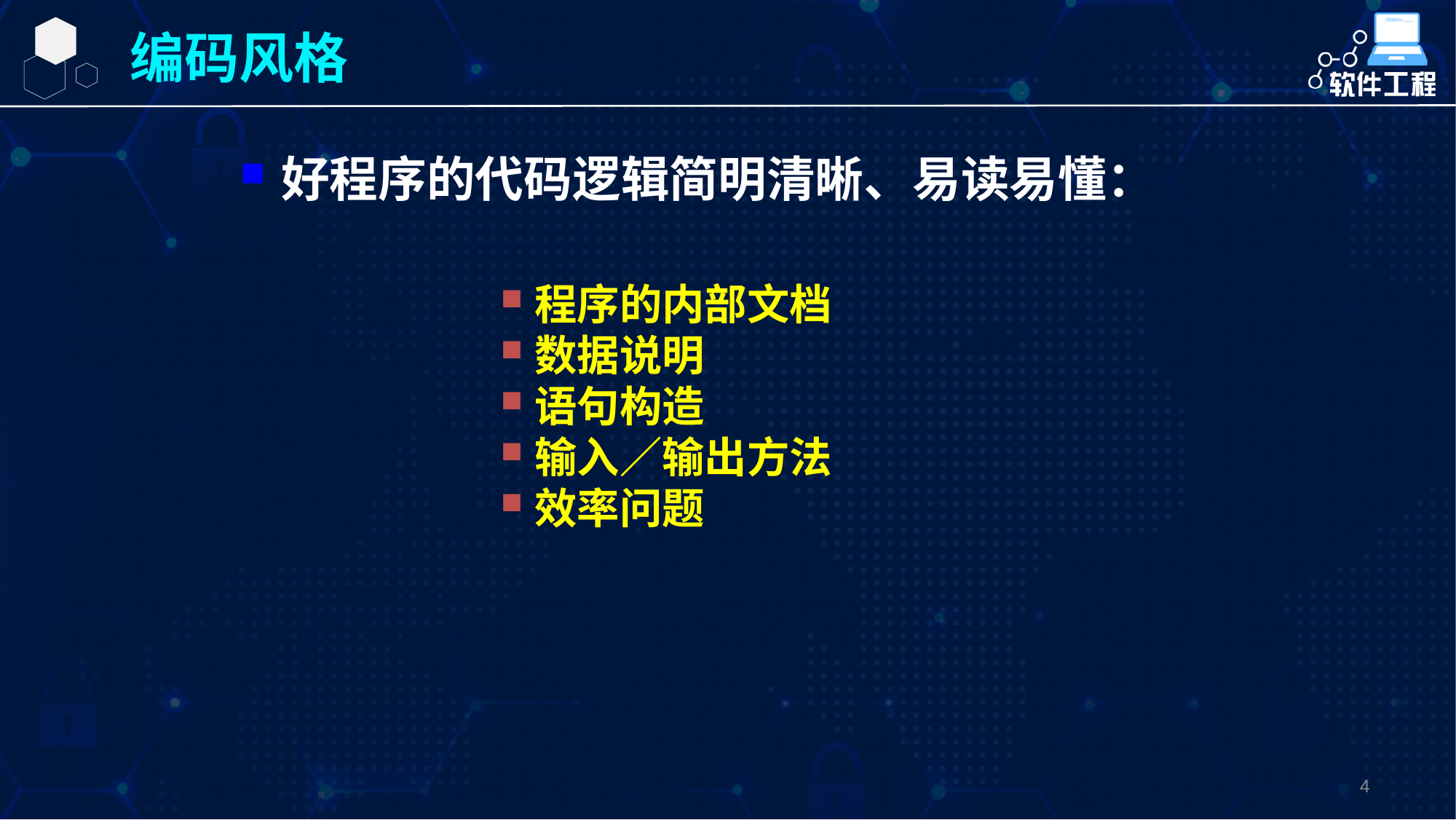

编码风格
好程序的代码逻辑简明清晰、易读易懂：
程序的内部文档
数据说明
语句构造
输入／输出方法
效率问题
4